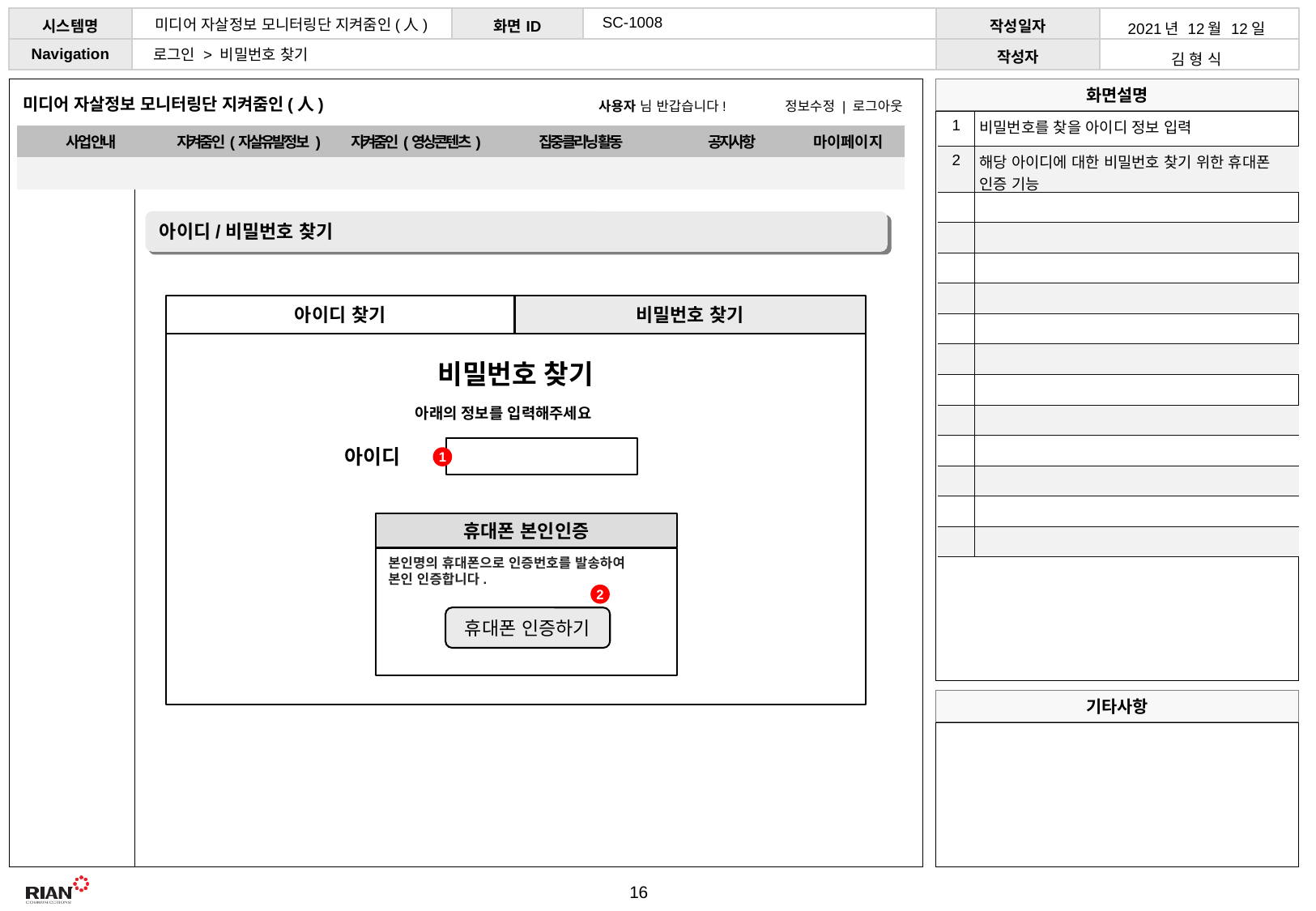

SC-1008
미디어 자살정보 모니터링단 지켜줌인(人)
| 2021년 12월 12일 |
| --- |
| 김 형 식 |
로그인 > 비밀번호 찾기
미디어 자살정보 모니터링단 지켜줌인(人)
사용자 님 반갑습니다!
정보수정 | 로그아웃
| 1 | 비밀번호를 찾을 아이디 정보 입력 |
| --- | --- |
| 2 | 해당 아이디에 대한 비밀번호 찾기 위한 휴대폰 인증 기능 |
|  |  |
|  |  |
|  |  |
|  |  |
|  |  |
|  |  |
|  |  |
|  |  |
|  |  |
|  |  |
|  |  |
|  |  |
| 사업 안내 | 지켜줌인(자살유발정보 ) | 지켜줌인(영상콘텐츠) | 집중클리닝 활동 | 공지사항 | 마이페이지 |
| --- | --- | --- | --- | --- | --- |
|  |  |  |  |  |  |
아이디/비밀번호 찾기
아이디 찾기
비밀번호 찾기

비밀번호 찾기
아래의 정보를 입력해주세요
아이디

1
휴대폰 본인인증
본인명의 휴대폰으로 인증번호를 발송하여
본인 인증합니다.

2
휴대폰 인증하기